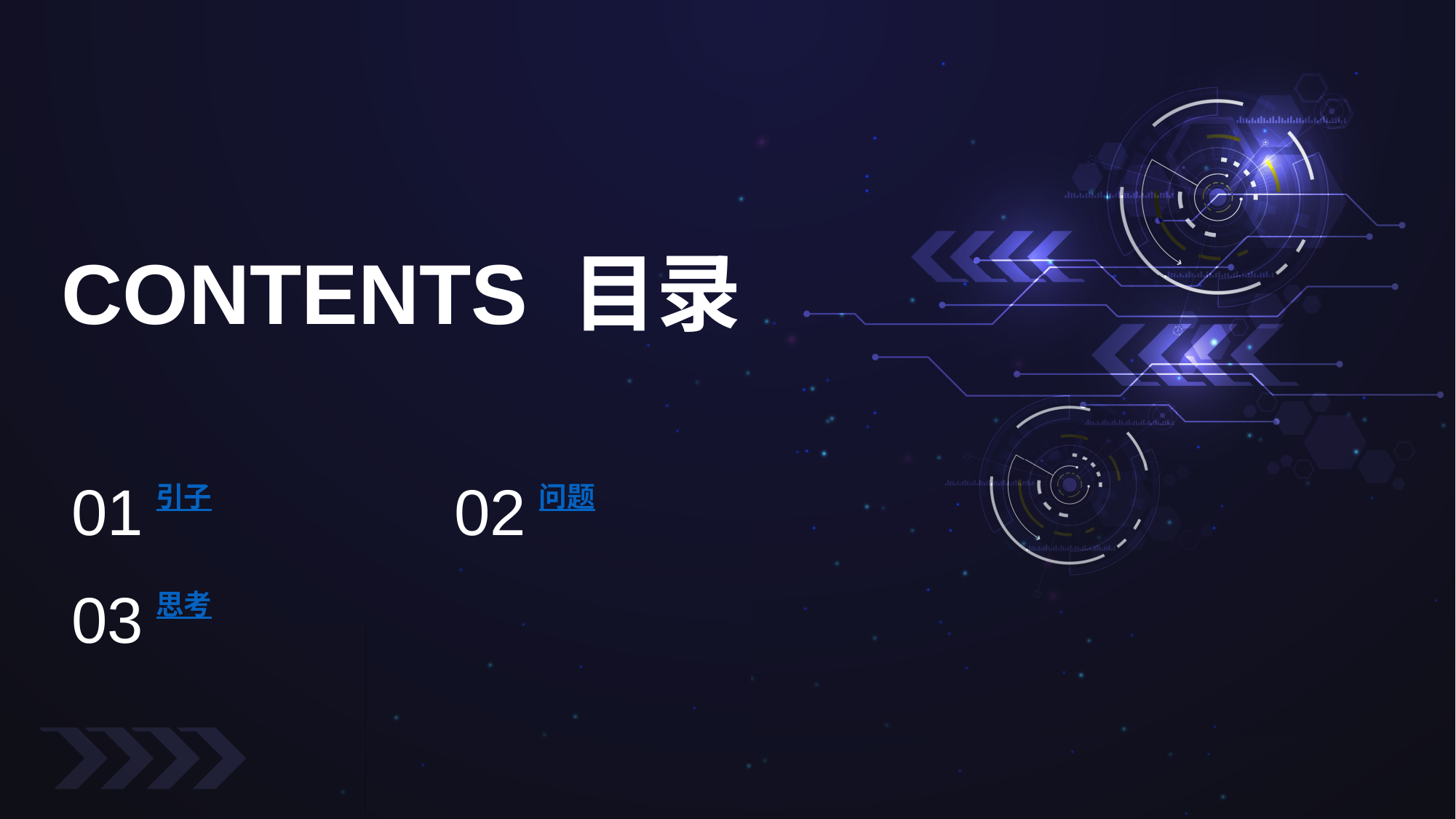

CONTENTS 目录
01
02
引子
问题
03
思考